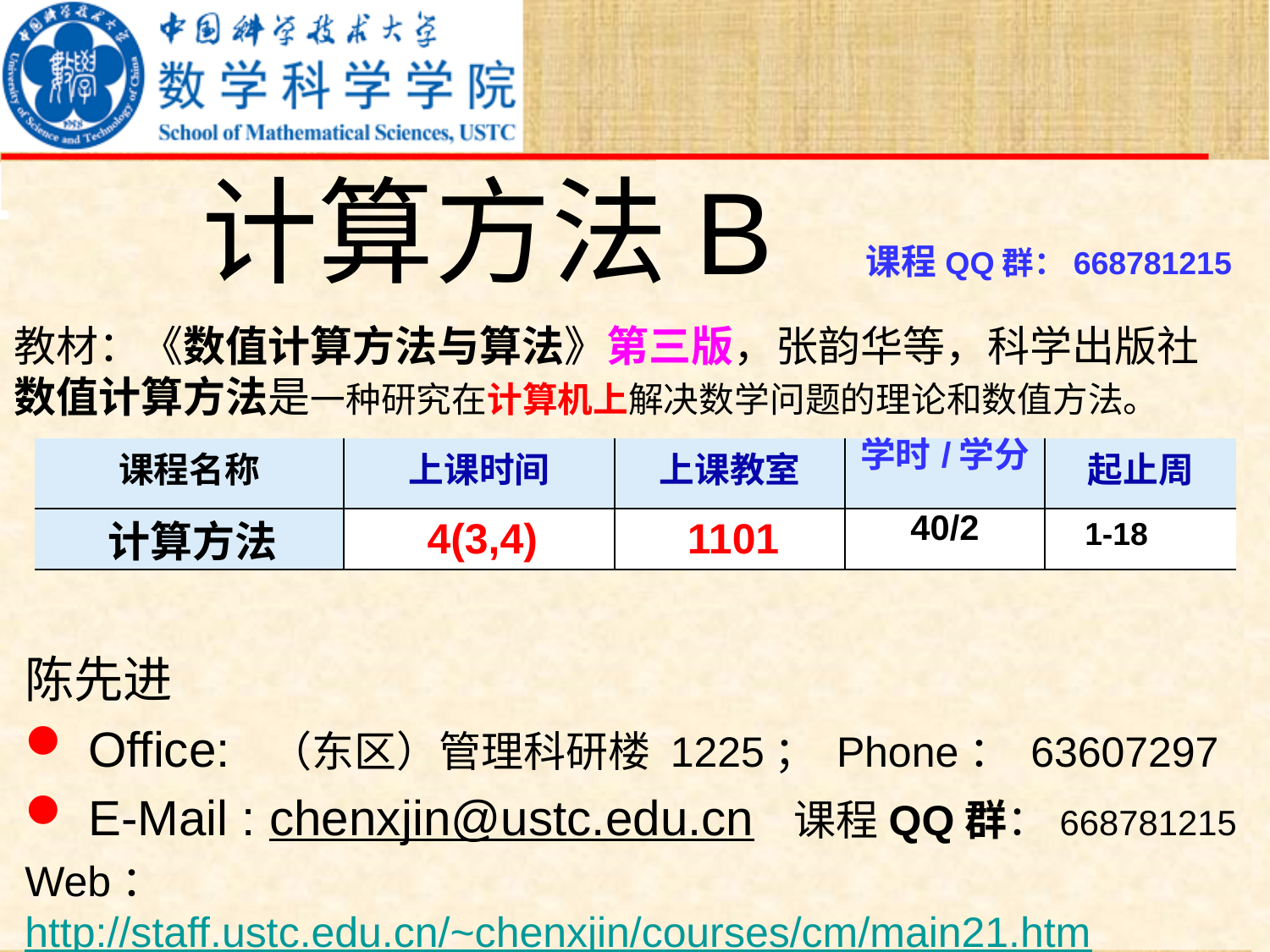

# 计算方法B  课程QQ群：668781215
教材：《数值计算方法与算法》第三版，张韵华等，科学出版社
数值计算方法是一种研究在计算机上解决数学问题的理论和数值方法。

| 课程名称 | 上课时间 | 上课教室 | 学时/学分 | 起止周 |
| --- | --- | --- | --- | --- |
| 计算方法 | 4(3,4) | 1101 | 40/2 | 1-18 |
陈先进
Office:  （东区）管理科研楼 1225； Phone： 63607297
E-Mail : chenxjin@ustc.edu.cn  课程QQ群：668781215
Web：http://staff.ustc.edu.cn/~chenxjin/courses/cm/main21.htm